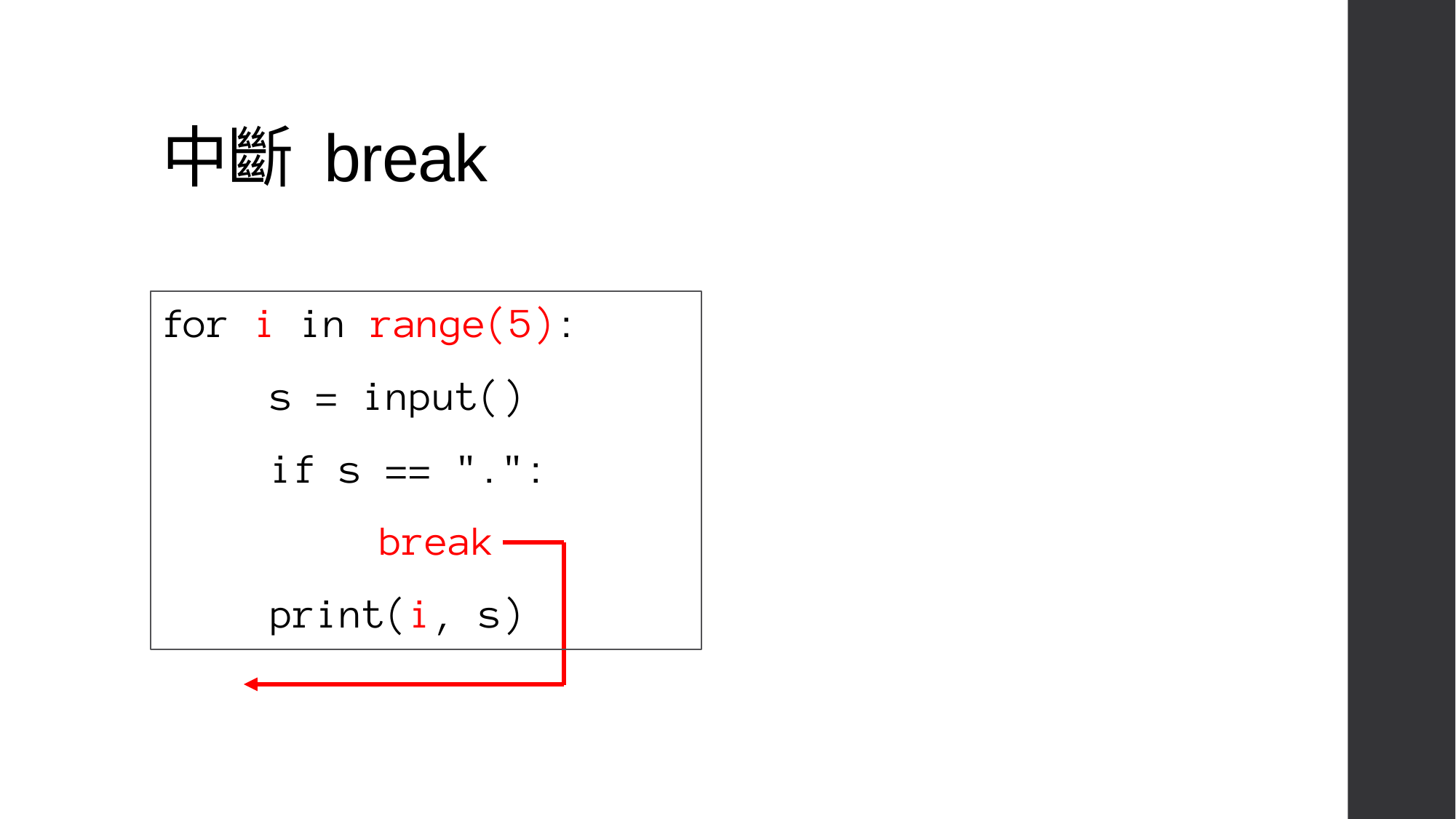

# 中斷 break

for i in range(5):
	s = input()
	if s == ".":
		break
	print(i, s)